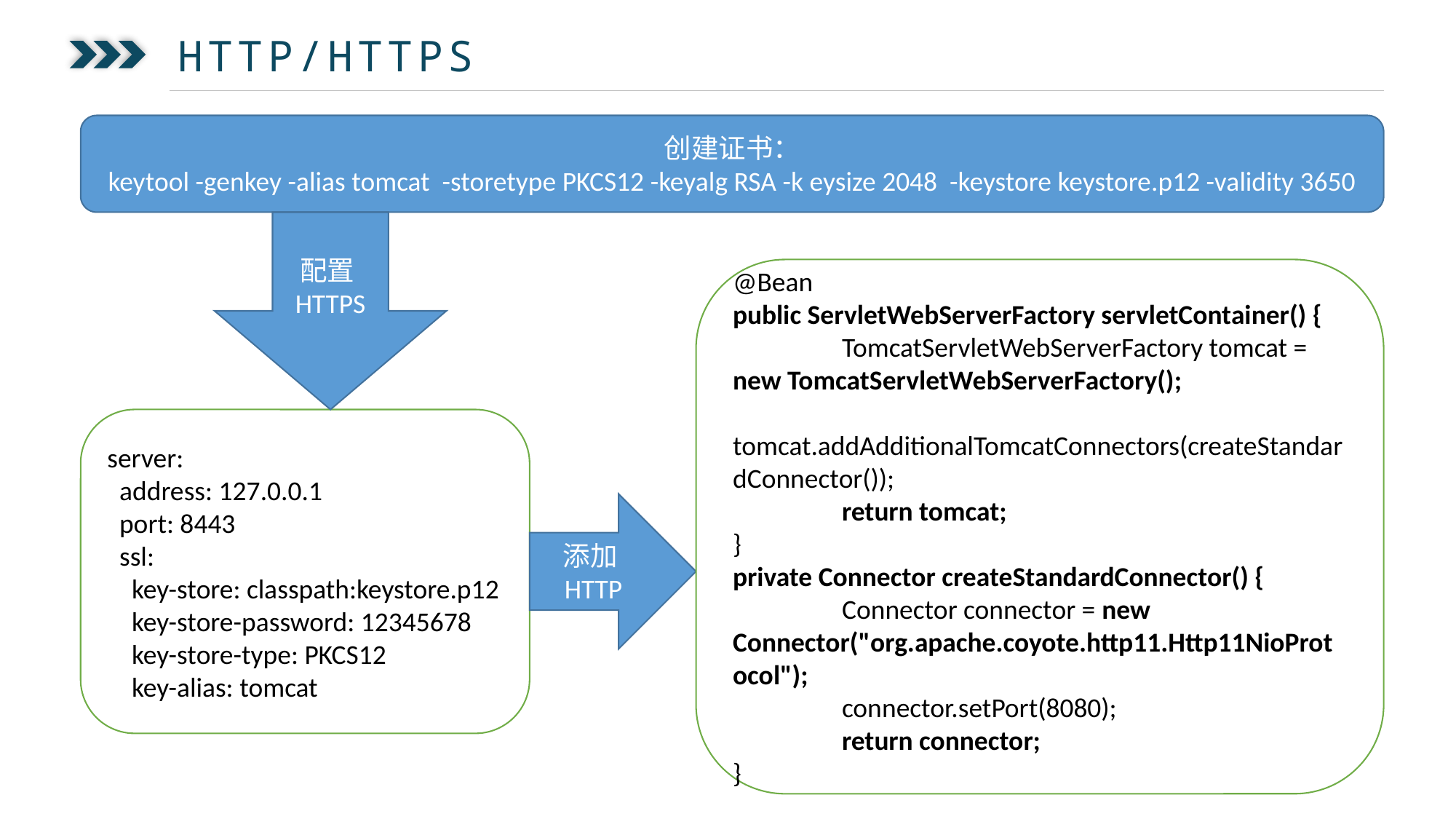

HTTP/HTTPS

创建证书：
keytool -genkey -alias tomcat  -storetype PKCS12 -keyalg RSA -k eysize 2048  -keystore keystore.p12 -validity 3650
配置HTTPS
@Bean
public ServletWebServerFactory servletContainer() {
	TomcatServletWebServerFactory tomcat = new TomcatServletWebServerFactory();
	tomcat.addAdditionalTomcatConnectors(createStandardConnector());
	return tomcat;
}
private Connector createStandardConnector() {
	Connector connector = new Connector("org.apache.coyote.http11.Http11NioProtocol");
	connector.setPort(8080);
	return connector;
}
server:
  address: 127.0.0.1
  port: 8443
  ssl:
    key-store: classpath:keystore.p12
    key-store-password: 12345678
    key-store-type: PKCS12
    key-alias: tomcat
添加HTTP